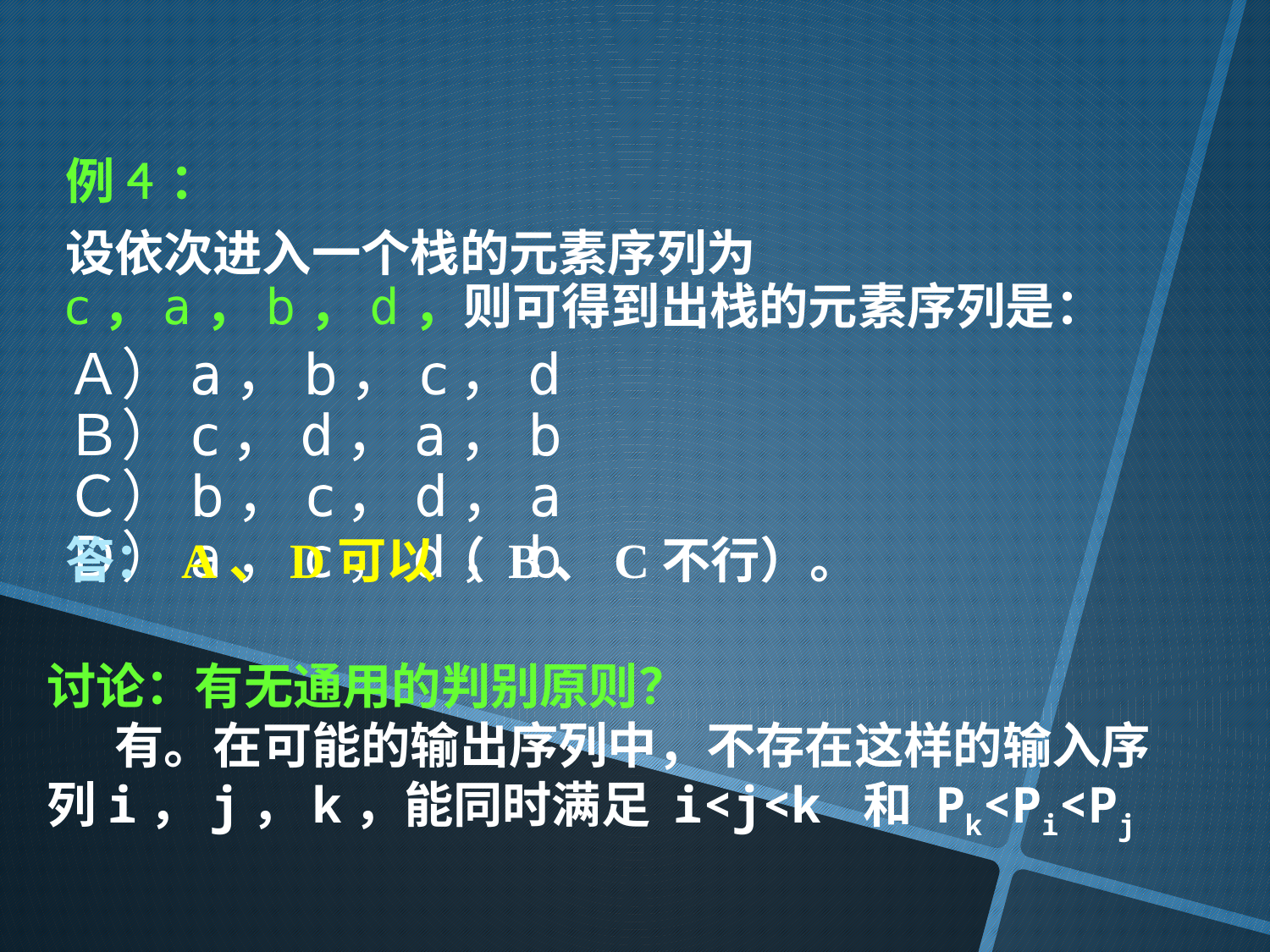

例4：
设依次进入一个栈的元素序列为c，a，b，d，则可得到出栈的元素序列是：
Ａ）a，b，c，d            Ｂ）c，d，a，b       Ｃ）b，c，d，a            Ｄ）a，c，d，b
答：
A、D可以（ B、C不行）。
讨论：有无通用的判别原则？
     有。在可能的输出序列中，不存在这样的输入序列i，j，k，能同时满足 i<j<k 和 Pk<Pi<Pj